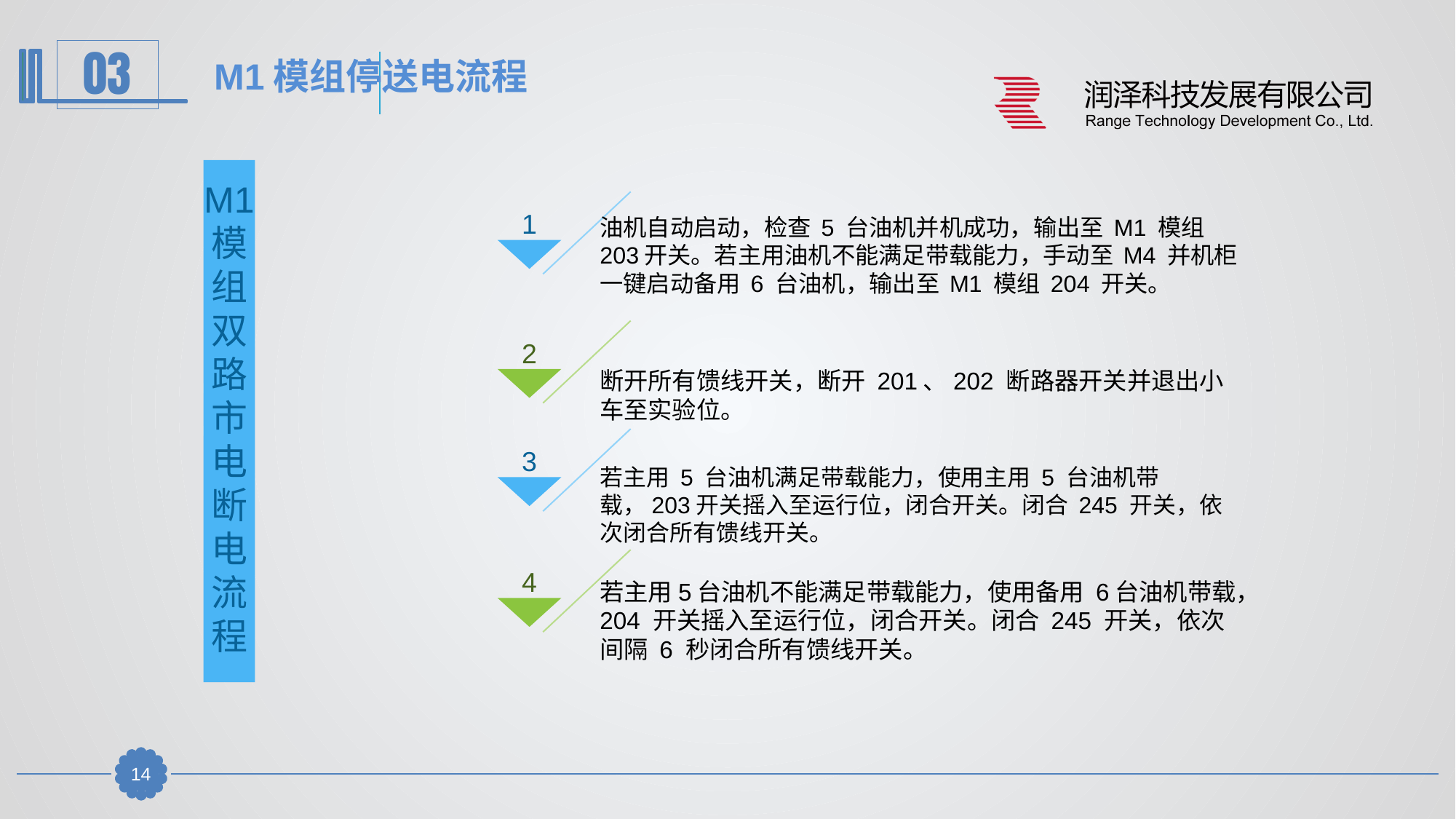

M1模组停送电流程
M1 模组双路市电断电流程
1
油机自动启动，检查 5 台油机并机成功，输出至 M1 模组 203开关。若主用油机不能满足带载能力，手动至 M4 并机柜一键启动备用 6 台油机，输出至 M1 模组 204 开关。

2
断开所有馈线开关，断开 201、202 断路器开关并退出小车至实验位。

3
若主用 5 台油机满足带载能力，使用主用 5 台油机带载，203开关摇入至运行位，闭合开关。闭合 245 开关，依次闭合所有馈线开关。

4
若主用5台油机不能满足带载能力，使用备用 6台油机带载，204 开关摇入至运行位，闭合开关。闭合 245 开关，依次间隔 6 秒闭合所有馈线开关。

14